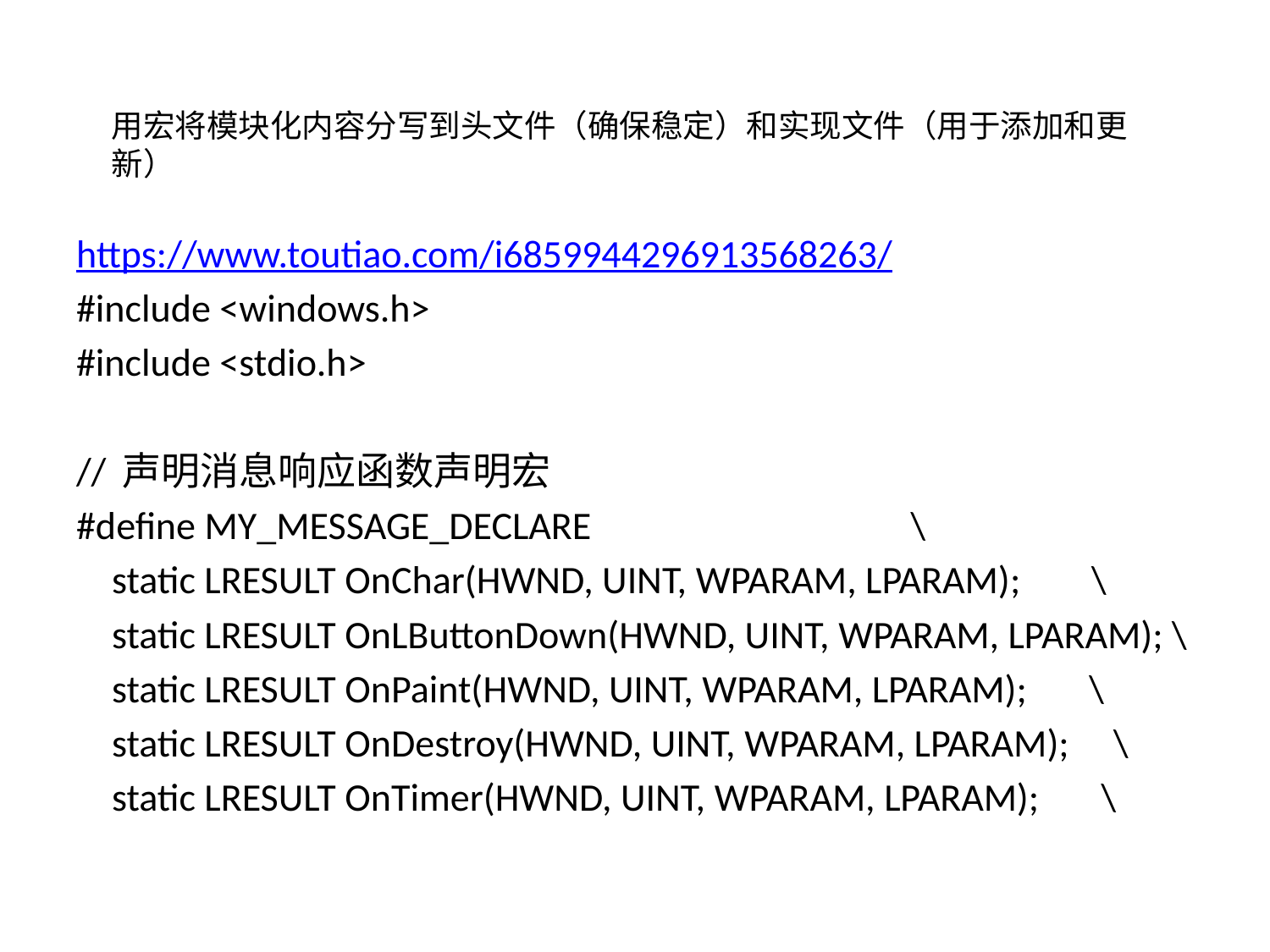

用宏将模块化内容分写到头文件（确保稳定）和实现文件（用于添加和更新）
https://www.toutiao.com/i6859944296913568263/
#include <windows.h>
#include <stdio.h>

// 声明消息响应函数声明宏
#define MY_MESSAGE_DECLARE                                    \
    static LRESULT OnChar(HWND, UINT, WPARAM, LPARAM);        \
    static LRESULT OnLButtonDown(HWND, UINT, WPARAM, LPARAM); \
    static LRESULT OnPaint(HWND, UINT, WPARAM, LPARAM);       \
    static LRESULT OnDestroy(HWND, UINT, WPARAM, LPARAM);     \
    static LRESULT OnTimer(HWND, UINT, WPARAM, LPARAM);       \